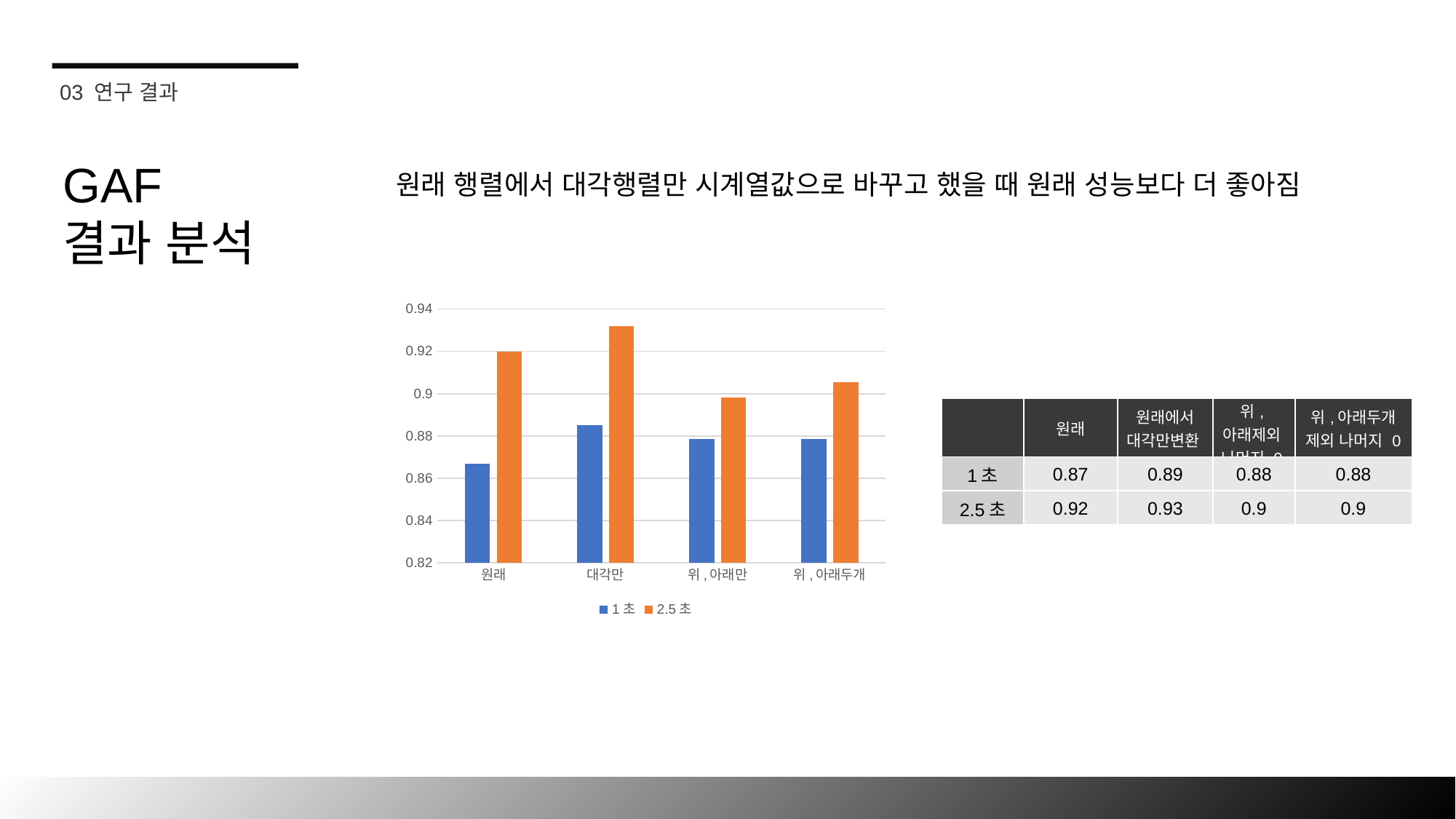

03 연구 결과
원래 행렬에서 대각행렬만 시계열값으로 바꾸고 했을 때 원래 성능보다 더 좋아짐
GAF
결과 분석

### Chart

| Category | 1초 | 2.5초 |
|---|---|---|
| 원래 | 0.867 | 0.92 |
| 대각만 | 0.885 | 0.932 |
| 위,아래만 | 0.878718535469107 | 0.898065321406282 |
| 위,아래두개 | 0.878510505512794 | 0.905554399833576 |
|  | 원래 | 원래에서 대각만변환 | 위,아래제외 나머지 0 | 위,아래두개 제외 나머지 0 |
| --- | --- | --- | --- | --- |
| 1초 | 0.87 | 0.89 | 0.88 | 0.88 |
| 2.5초 | 0.92 | 0.93 | 0.9 | 0.9 |

35